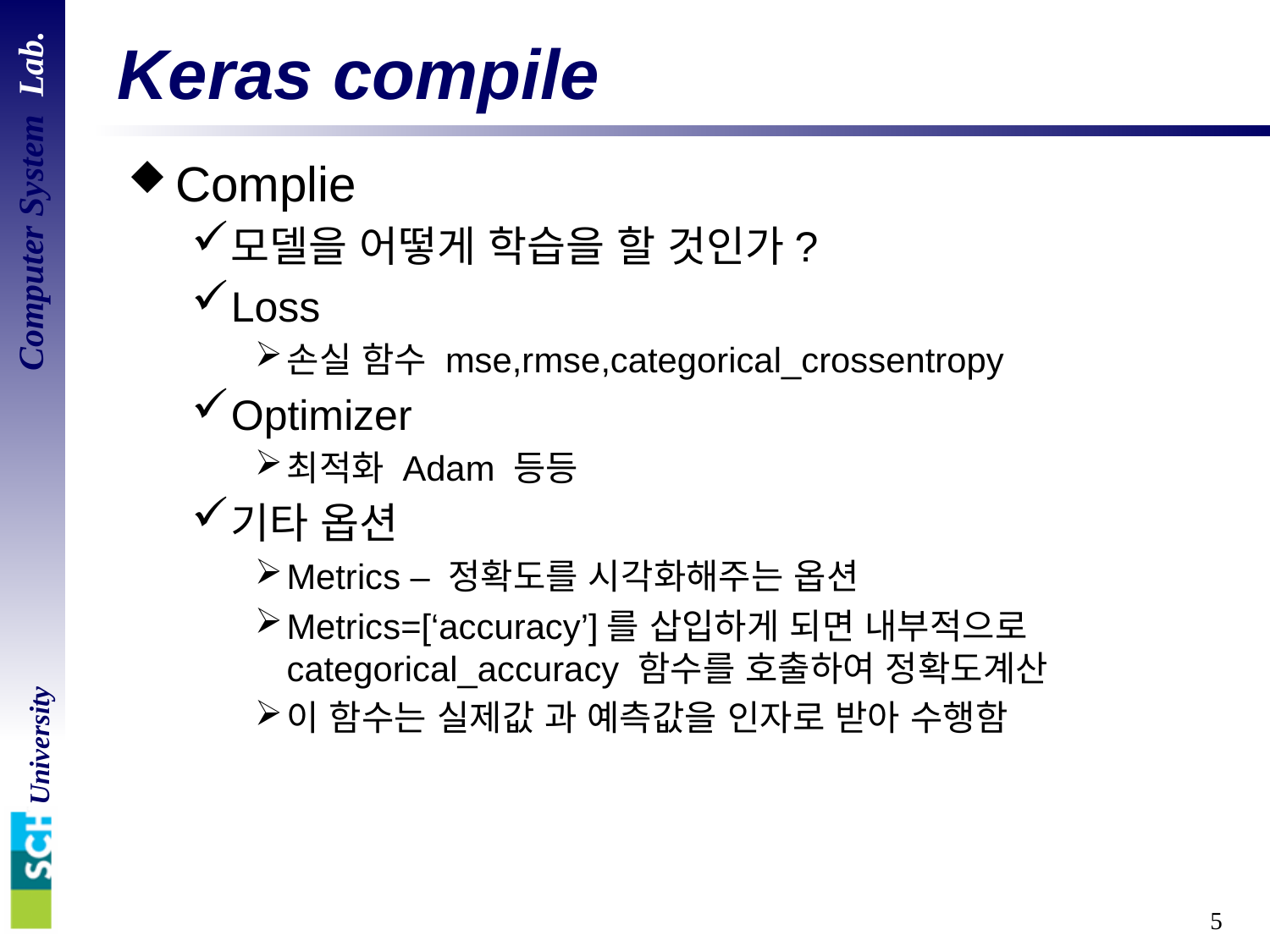

# Keras compile

Complie
모델을 어떻게 학습을 할 것인가?
Loss
손실 함수 mse,rmse,categorical_crossentropy
Optimizer
최적화 Adam 등등
기타 옵션
Metrics – 정확도를 시각화해주는 옵션
Metrics=[‘accuracy’]를 삽입하게 되면 내부적으로 categorical_accuracy 함수를 호출하여 정확도계산
이 함수는 실제값 과 예측값을 인자로 받아 수행함